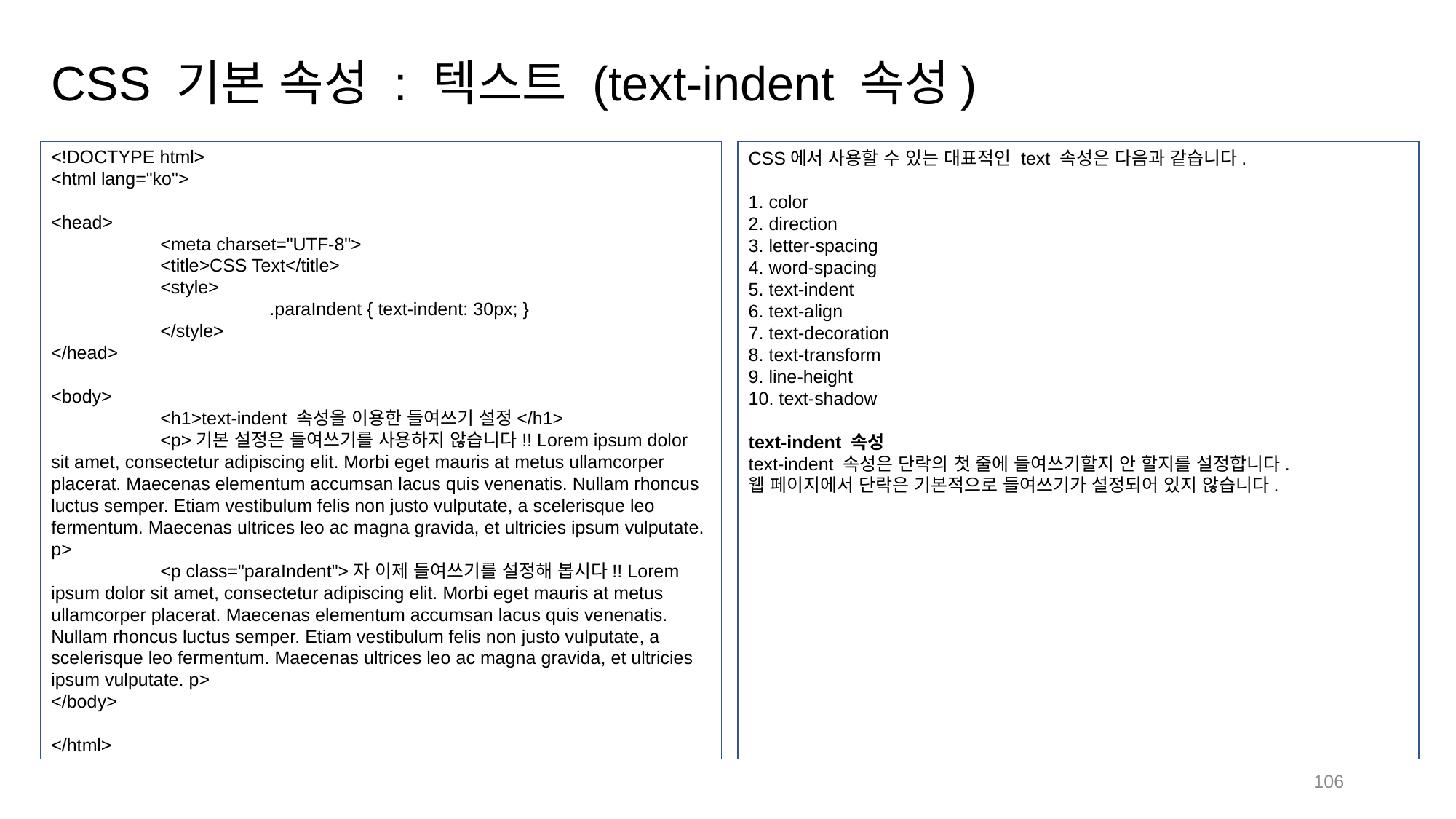

# CSS 기본 속성 : 텍스트 (text-indent 속성)
<!DOCTYPE html>
<html lang="ko">

<head>
	<meta charset="UTF-8">
	<title>CSS Text</title>
	<style>
		.paraIndent { text-indent: 30px; }
	</style>
</head>

<body>
	<h1>text-indent 속성을 이용한 들여쓰기 설정</h1>
	<p>기본 설정은 들여쓰기를 사용하지 않습니다!! Lorem ipsum dolor sit amet, consectetur adipiscing elit. Morbi eget mauris at metus ullamcorper placerat. Maecenas elementum accumsan lacus quis venenatis. Nullam rhoncus luctus semper. Etiam vestibulum felis non justo vulputate, a scelerisque leo fermentum. Maecenas ultrices leo ac magna gravida, et ultricies ipsum vulputate. p>
	<p class="paraIndent">자 이제 들여쓰기를 설정해 봅시다!! Lorem ipsum dolor sit amet, consectetur adipiscing elit. Morbi eget mauris at metus ullamcorper placerat. Maecenas elementum accumsan lacus quis venenatis. Nullam rhoncus luctus semper. Etiam vestibulum felis non justo vulputate, a scelerisque leo fermentum. Maecenas ultrices leo ac magna gravida, et ultricies ipsum vulputate. p>
</body>

</html>
CSS에서 사용할 수 있는 대표적인 text 속성은 다음과 같습니다.

1. color
2. direction
3. letter-spacing
4. word-spacing
5. text-indent
6. text-align
7. text-decoration
8. text-transform
9. line-height
10. text-shadow

text-indent 속성
text-indent 속성은 단락의 첫 줄에 들여쓰기할지 안 할지를 설정합니다.
웹 페이지에서 단락은 기본적으로 들여쓰기가 설정되어 있지 않습니다.

106